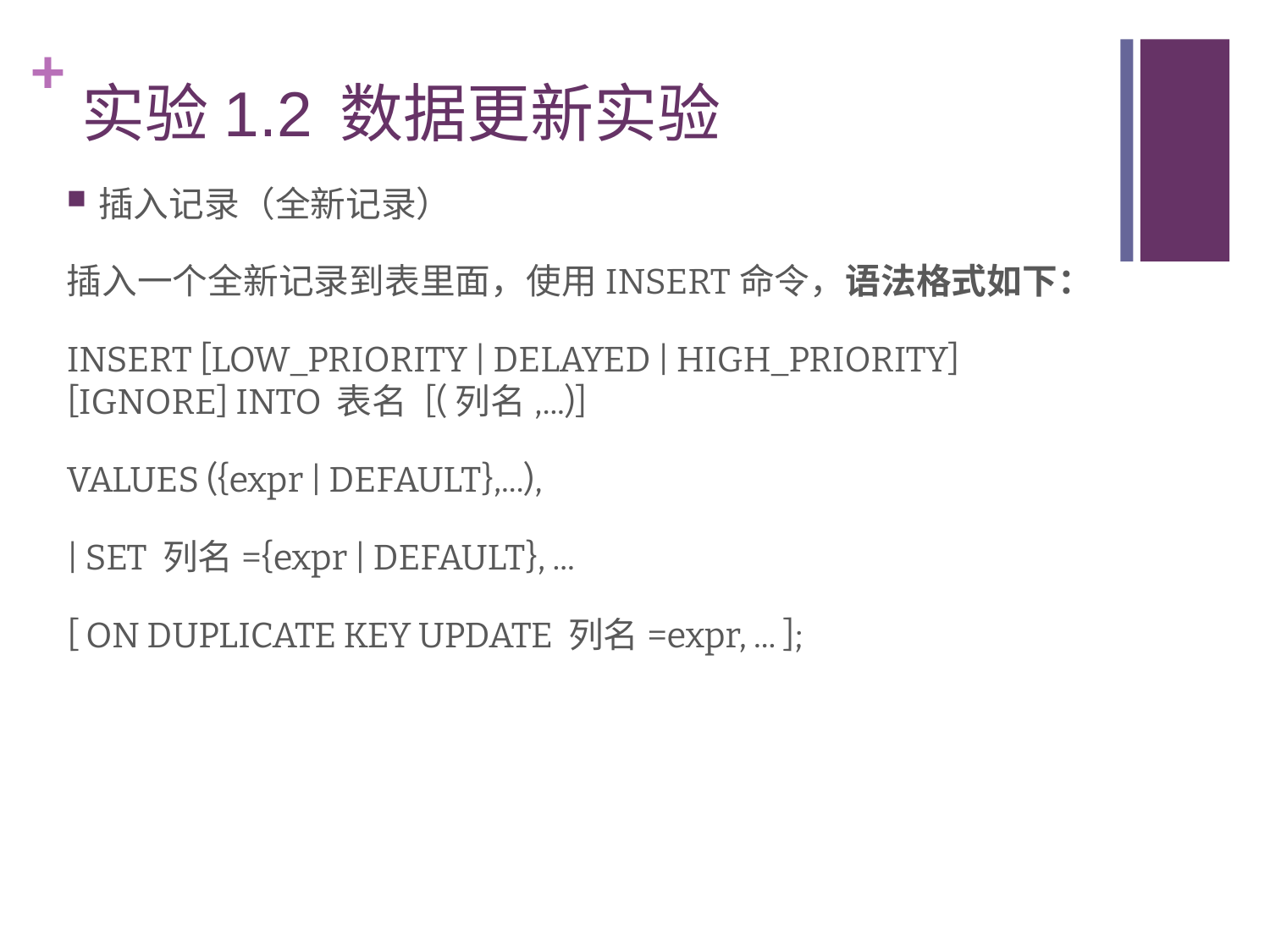

# 实验1.2 数据更新实验
插入记录（全新记录）
插入一个全新记录到表里面，使用INSERT命令，语法格式如下：
INSERT [LOW_PRIORITY | DELAYED | HIGH_PRIORITY] [IGNORE] INTO 表名 [(列名,...)]
VALUES ({expr | DEFAULT},...),
| SET 列名={expr | DEFAULT}, ...
[ ON DUPLICATE KEY UPDATE 列名=expr, ... ];